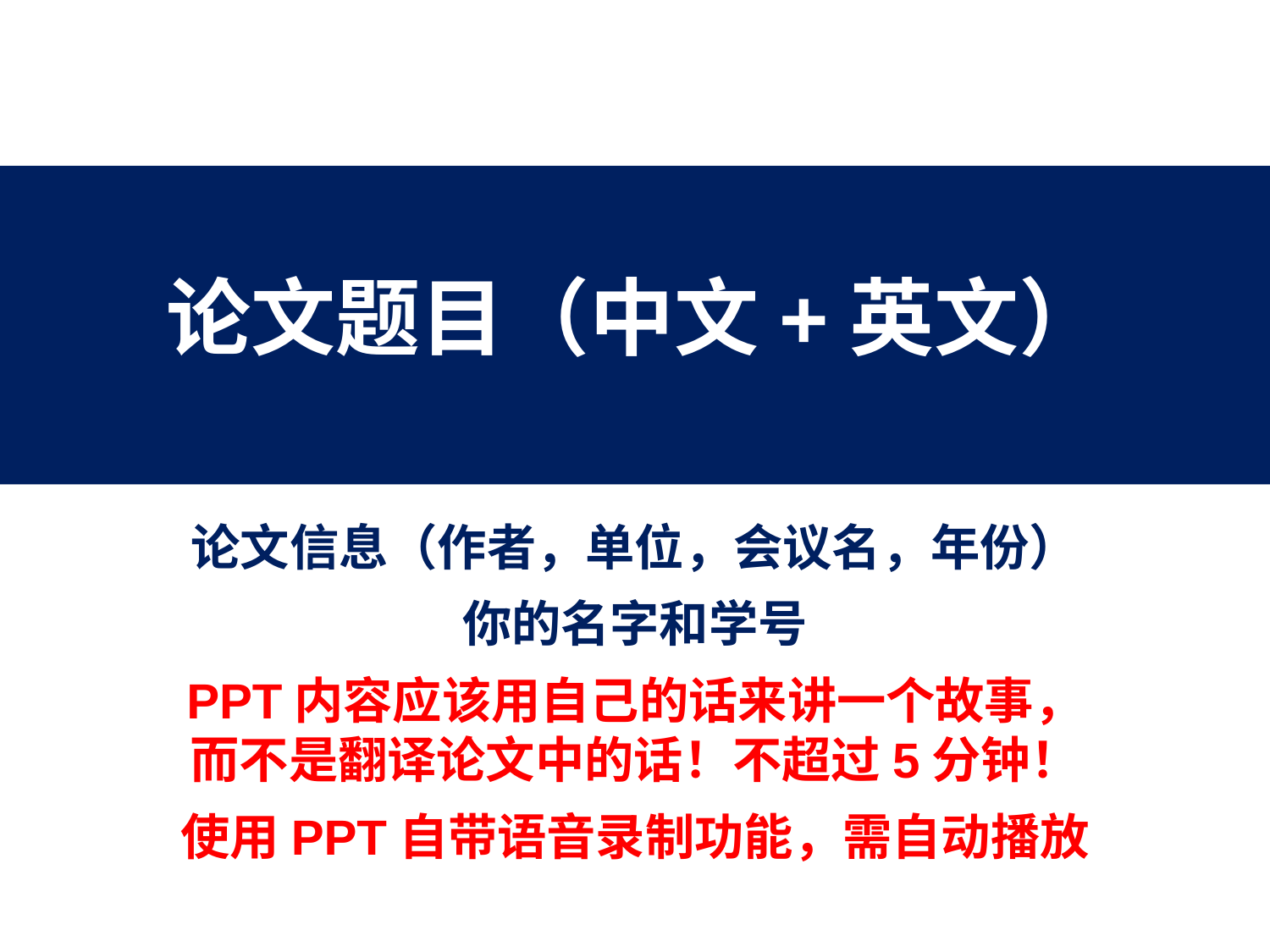

# 论文题目（中文+英文）
论文信息（作者，单位，会议名，年份）
你的名字和学号
PPT内容应该用自己的话来讲一个故事，而不是翻译论文中的话！不超过5分钟！
使用PPT自带语音录制功能，需自动播放